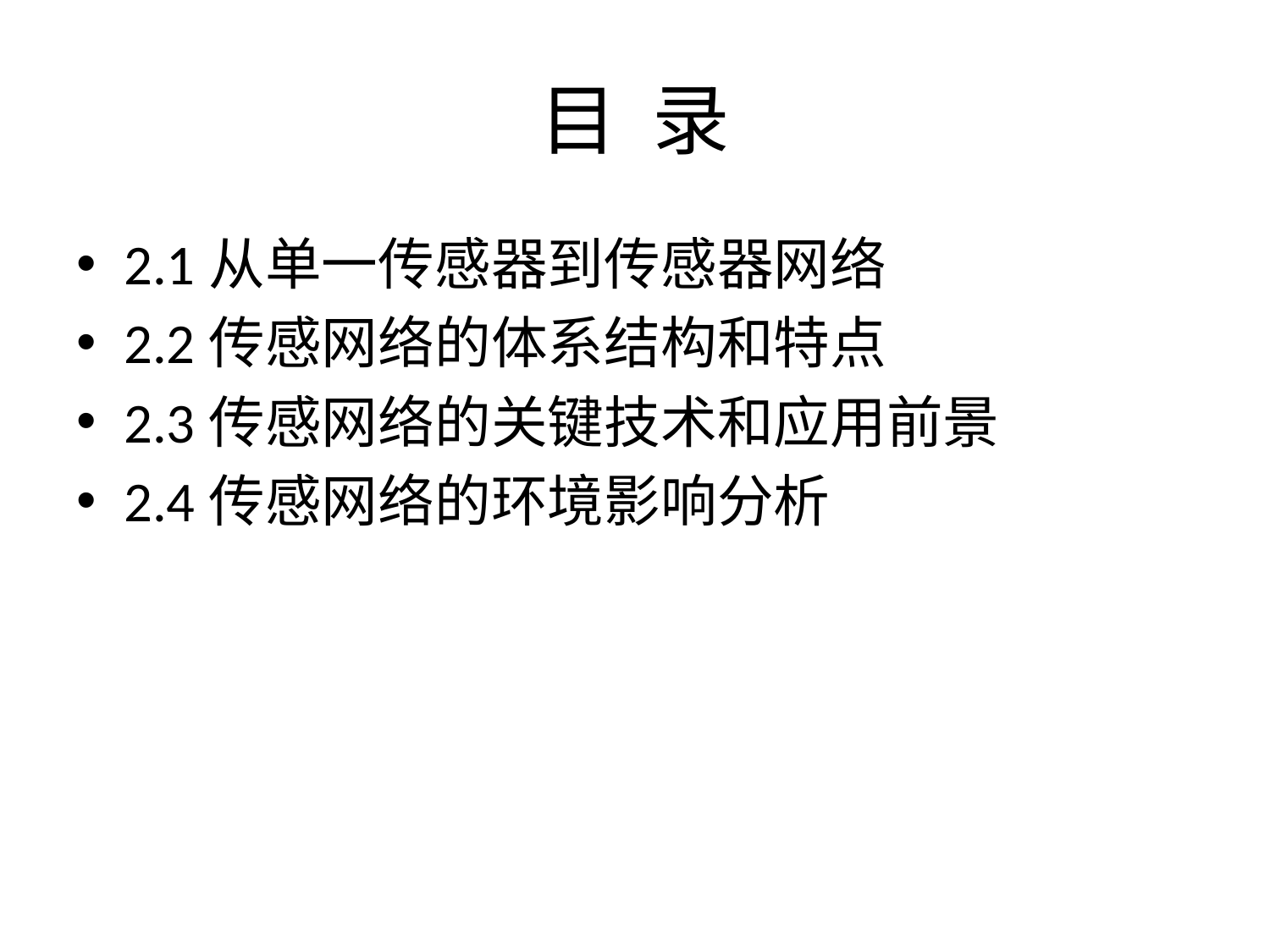

# 目  录
2.1从单一传感器到传感器网络
2.2传感网络的体系结构和特点
2.3传感网络的关键技术和应用前景
2.4传感网络的环境影响分析